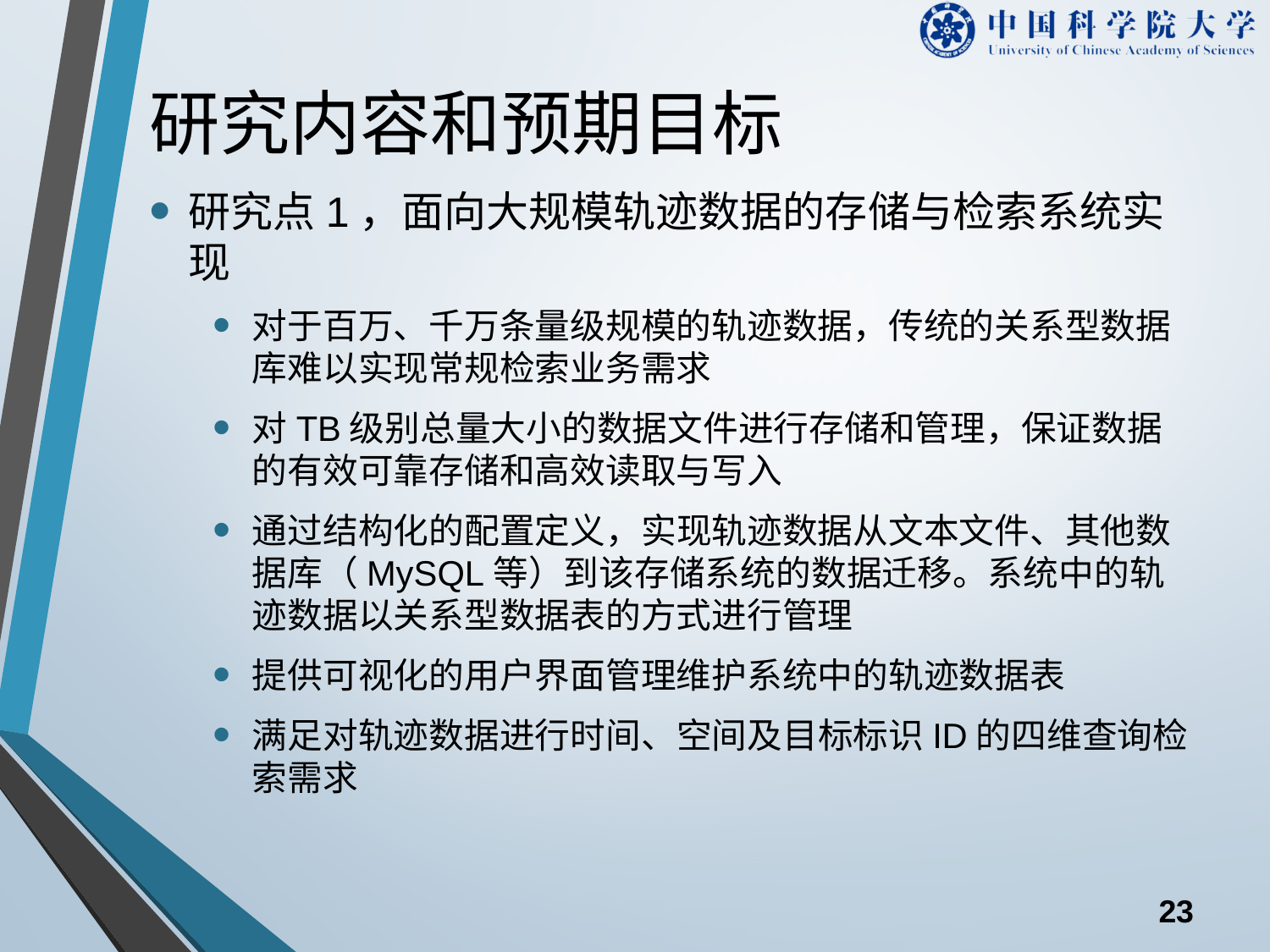

# 研究内容和预期目标
研究点1，面向大规模轨迹数据的存储与检索系统实现
对于百万、千万条量级规模的轨迹数据，传统的关系型数据库难以实现常规检索业务需求
对TB级别总量大小的数据文件进行存储和管理，保证数据的有效可靠存储和高效读取与写入
通过结构化的配置定义，实现轨迹数据从文本文件、其他数据库（MySQL等）到该存储系统的数据迁移。系统中的轨迹数据以关系型数据表的方式进行管理
提供可视化的用户界面管理维护系统中的轨迹数据表
满足对轨迹数据进行时间、空间及目标标识ID的四维查询检索需求
23